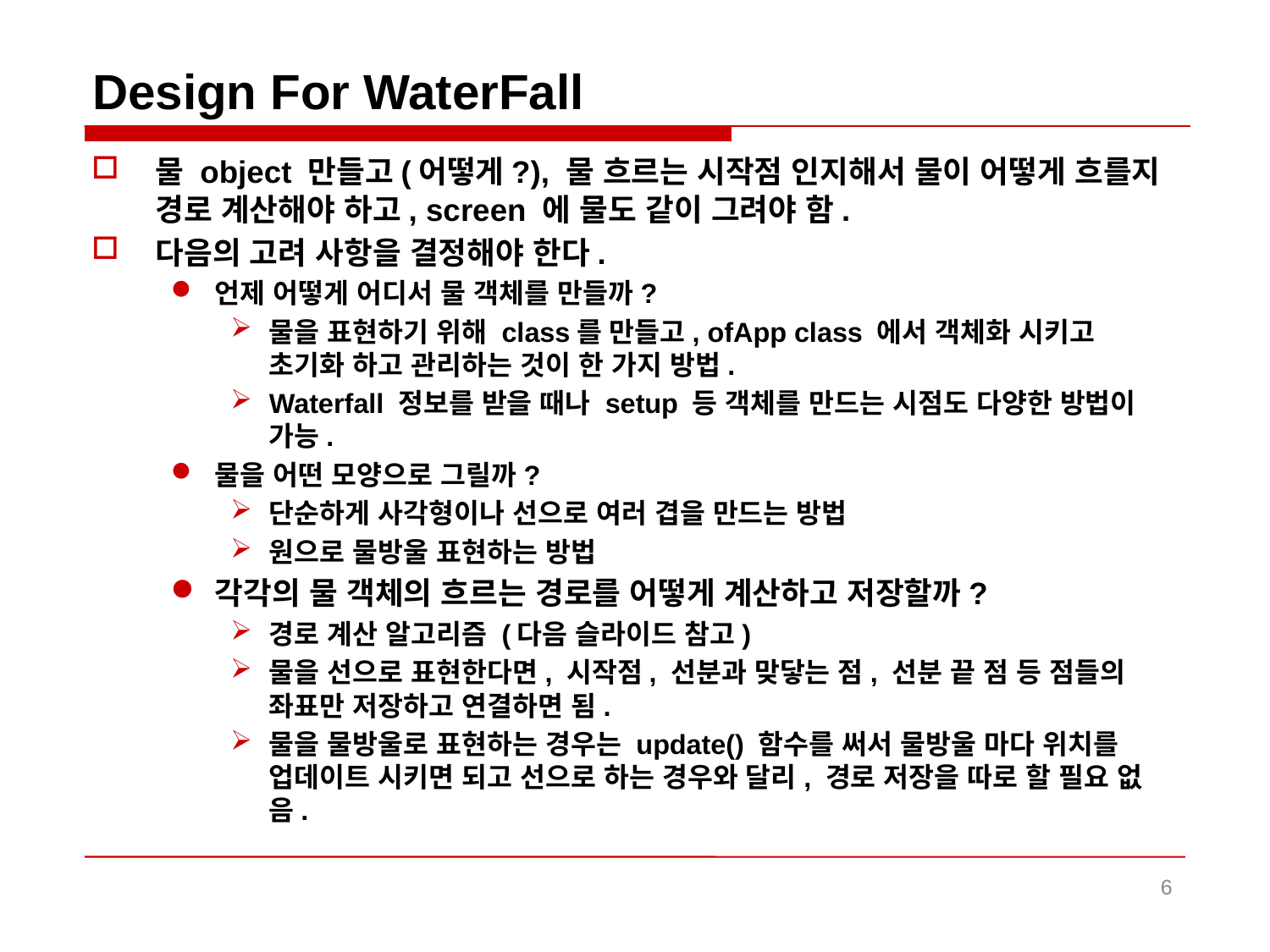

# Design For WaterFall
물 object 만들고(어떻게?), 물 흐르는 시작점 인지해서 물이 어떻게 흐를지 경로 계산해야 하고, screen 에 물도 같이 그려야 함.
다음의 고려 사항을 결정해야 한다.
언제 어떻게 어디서 물 객체를 만들까?
물을 표현하기 위해 class를 만들고, ofApp class 에서 객체화 시키고 초기화 하고 관리하는 것이 한 가지 방법.
Waterfall 정보를 받을 때나 setup 등 객체를 만드는 시점도 다양한 방법이 가능.
물을 어떤 모양으로 그릴까?
단순하게 사각형이나 선으로 여러 겹을 만드는 방법
원으로 물방울 표현하는 방법
각각의 물 객체의 흐르는 경로를 어떻게 계산하고 저장할까?
경로 계산 알고리즘 (다음 슬라이드 참고)
물을 선으로 표현한다면, 시작점, 선분과 맞닿는 점, 선분 끝 점 등 점들의 좌표만 저장하고 연결하면 됨.
물을 물방울로 표현하는 경우는 update() 함수를 써서 물방울 마다 위치를 업데이트 시키면 되고 선으로 하는 경우와 달리, 경로 저장을 따로 할 필요 없음.
6